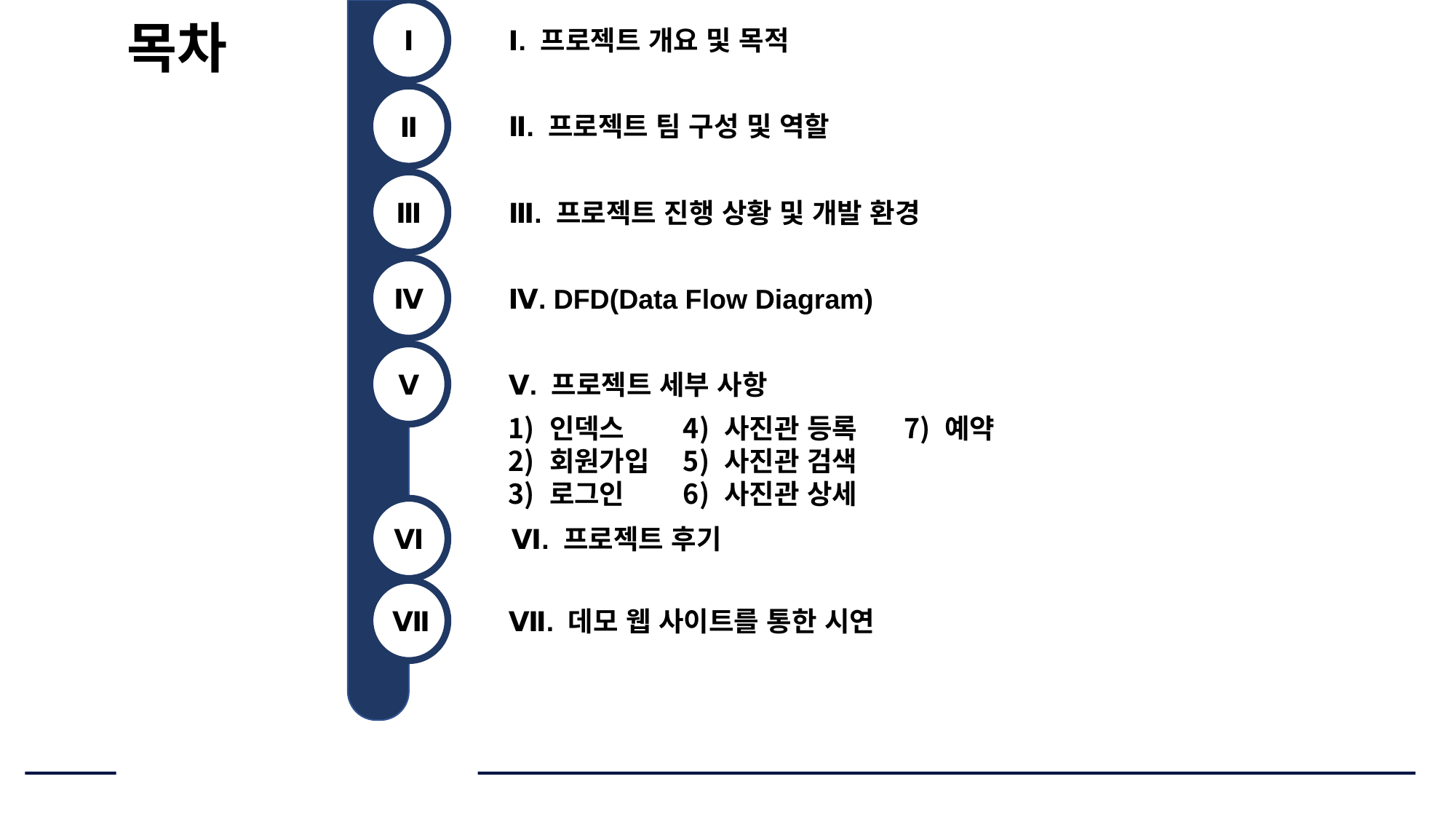

Ⅰ
목차
Ⅰ. 프로젝트 개요 및 목적
Ⅱ
Ⅱ. 프로젝트 팀 구성 및 역할
Ⅲ
Ⅲ. 프로젝트 진행 상황 및 개발 환경

Ⅳ
Ⅳ. DFD(Data Flow Diagram)
Ⅴ
Ⅴ. 프로젝트 세부 사항
인덱스
회원가입
로그인
사진관 등록
사진관 검색
사진관 상세
예약
Ⅵ
Ⅵ. 프로젝트 후기
Ⅶ
Ⅶ. 데모 웹 사이트를 통한 시연